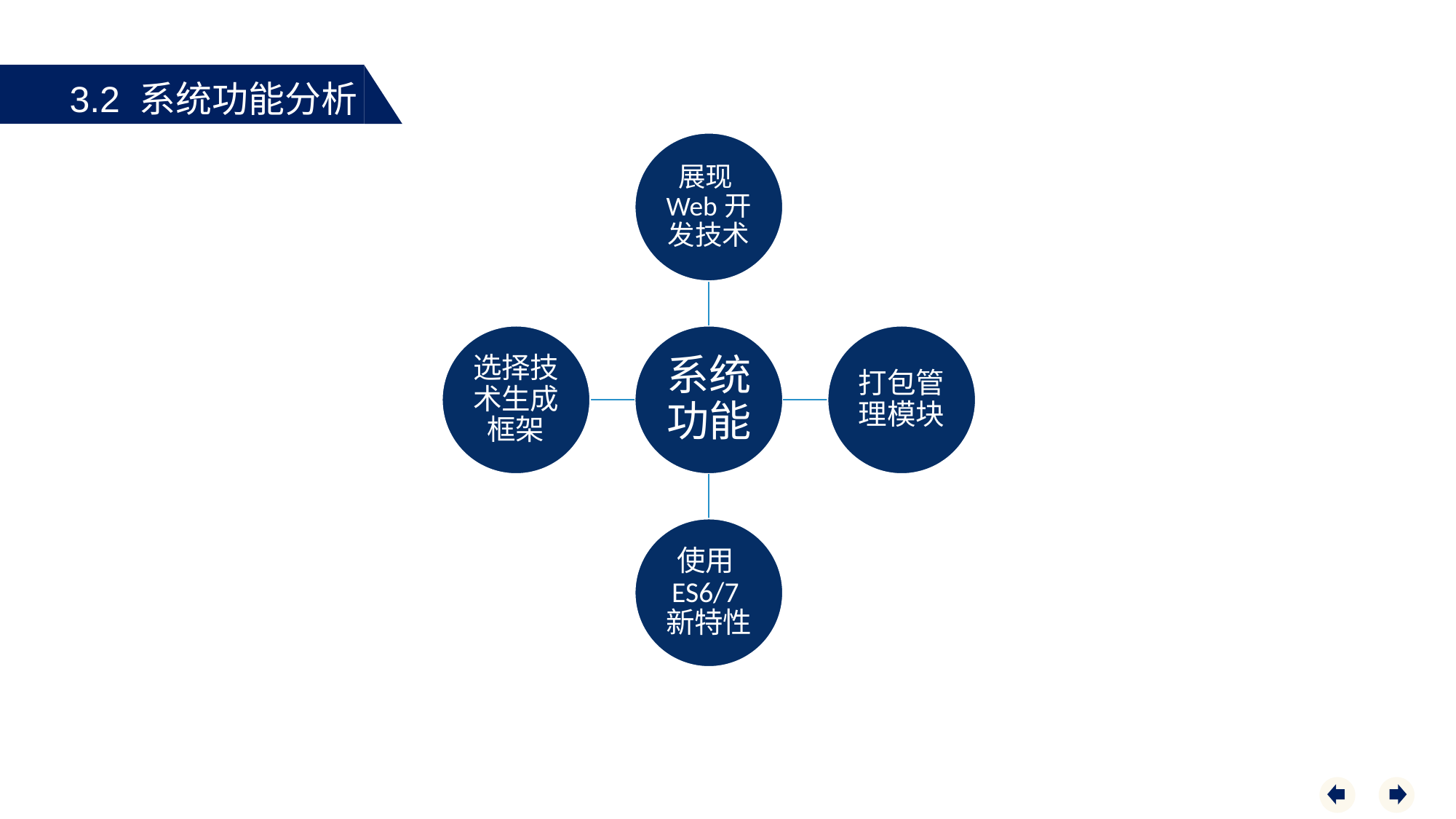

3.2 系统功能分析
系统功能

展现Web开发技术

打包管理模块

使用ES6/7新特性

选择技术生成框架